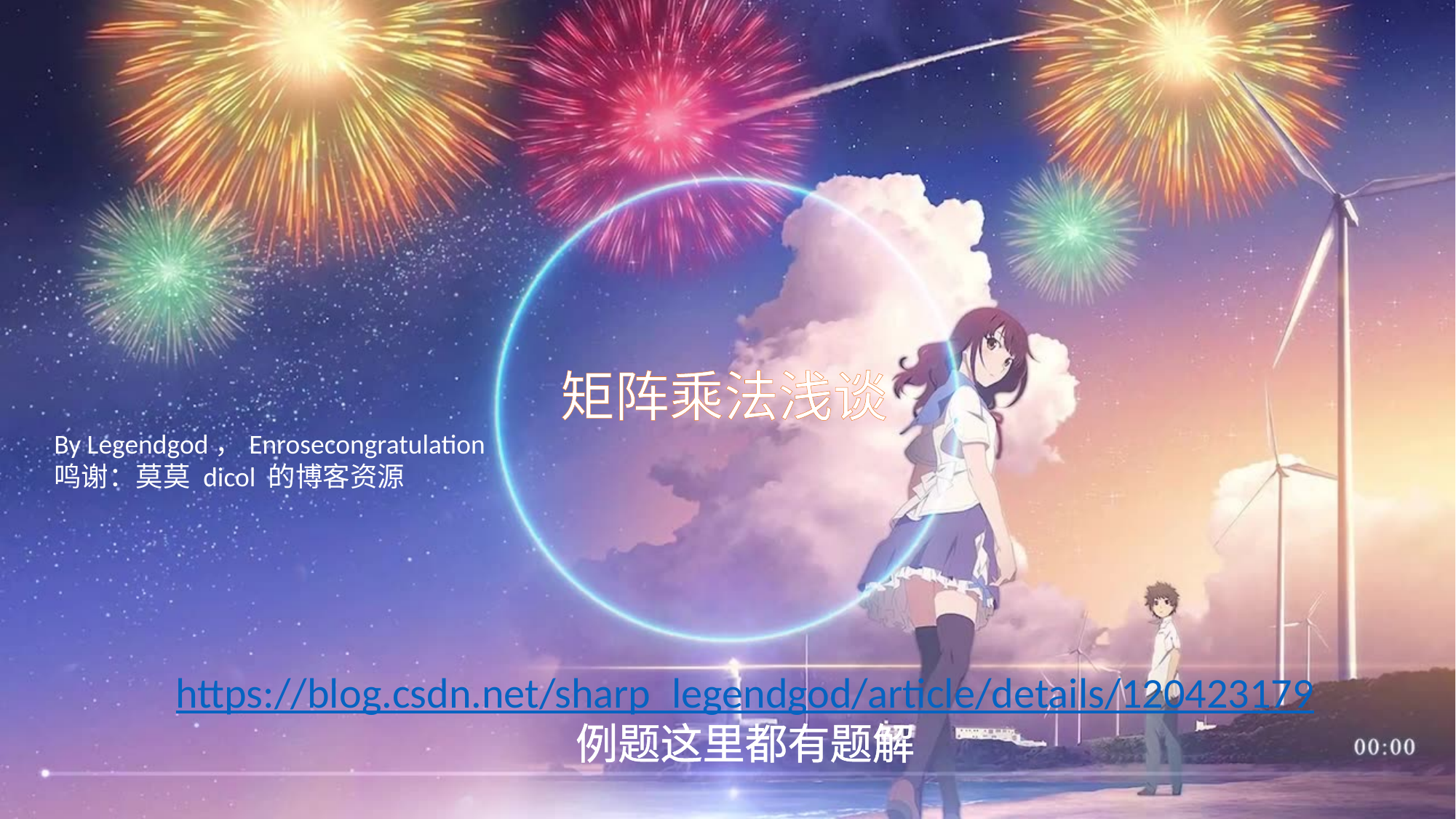

矩阵乘法浅谈
By Legendgod，Enrosecongratulation
鸣谢：莫莫 dicol 的博客资源
https://blog.csdn.net/sharp_legendgod/article/details/120423179
例题这里都有题解